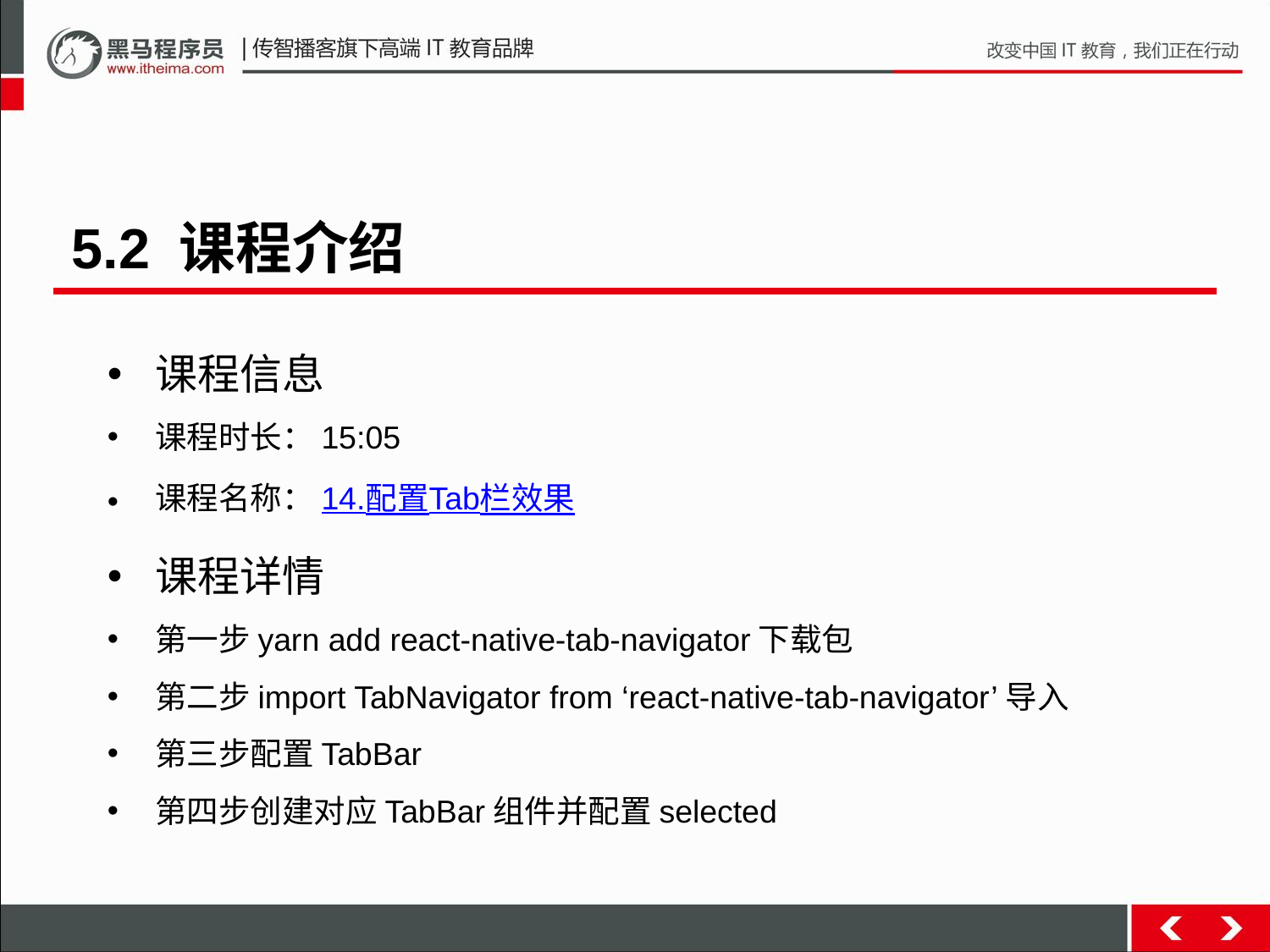

5.2 课程介绍
课程信息
课程时长：15:05
课程名称：14.配置Tab栏效果
课程详情
第一步yarn add react-native-tab-navigator下载包
第二步import TabNavigator from ‘react-native-tab-navigator’导入
第三步配置TabBar
第四步创建对应TabBar组件并配置selected